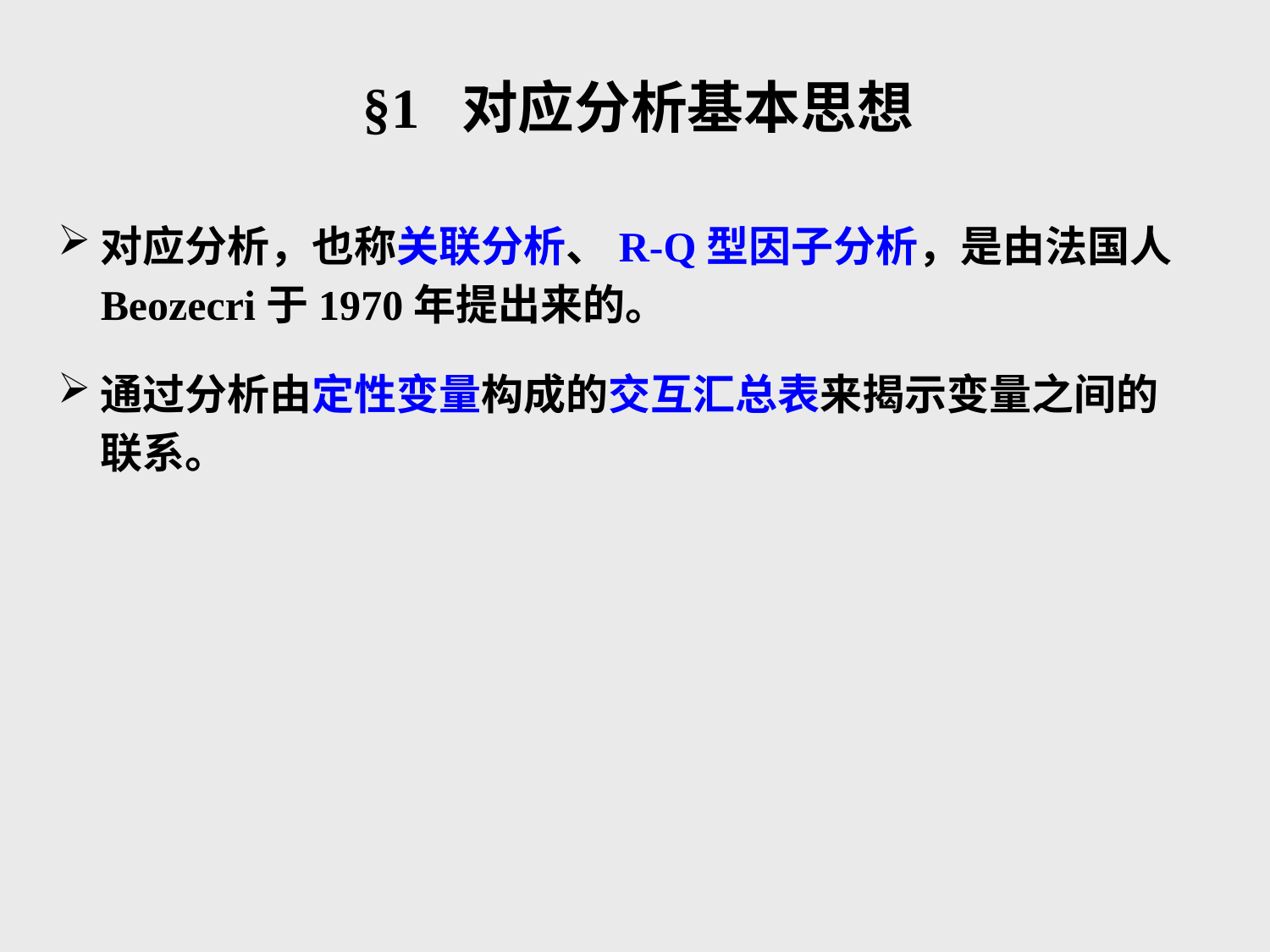

# §1  对应分析基本思想
对应分析，也称关联分析、R-Q型因子分析，是由法国人Beozecri于1970年提出来的。

通过分析由定性变量构成的交互汇总表来揭示变量之间的联系。